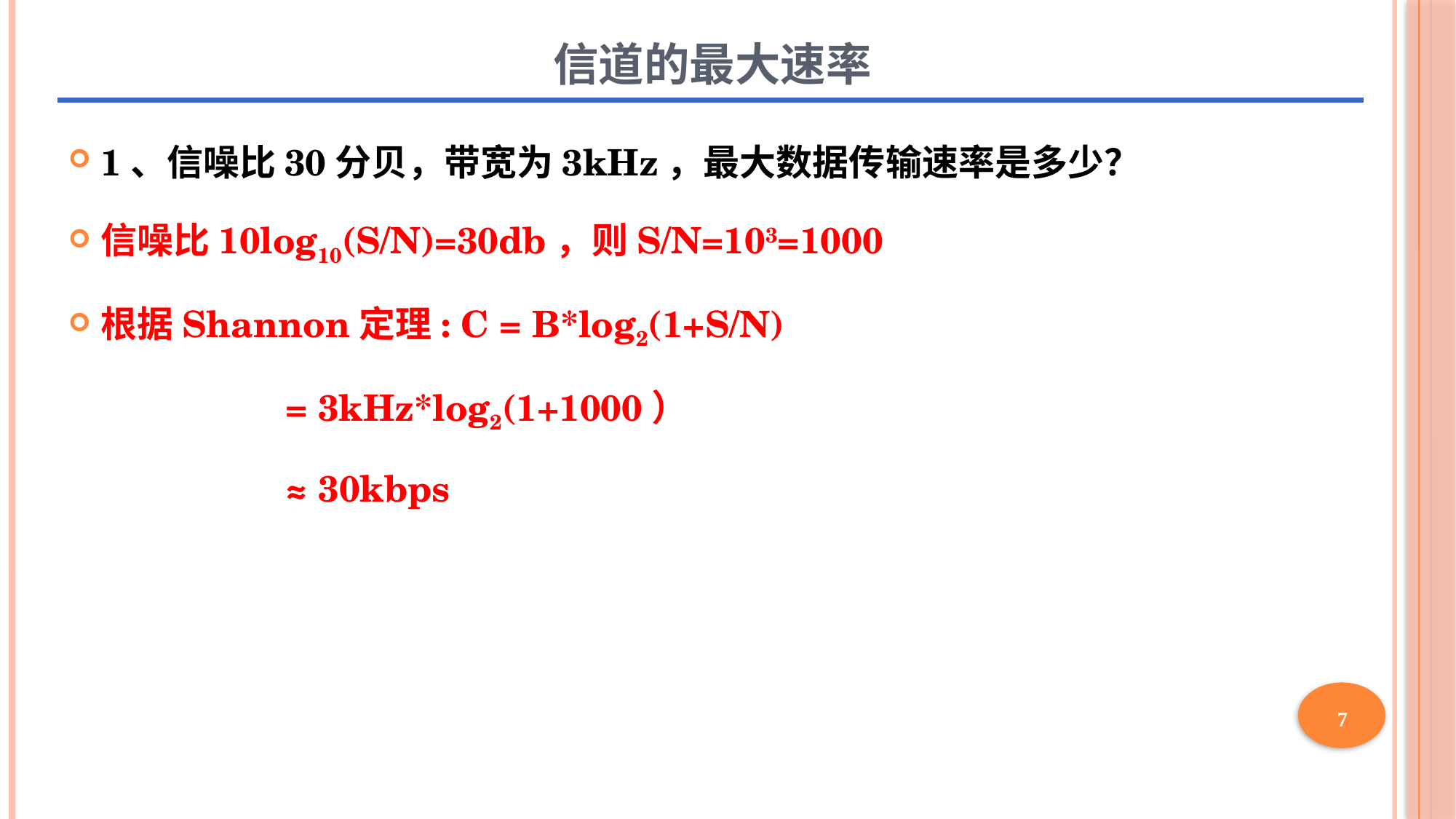

信道的最大速率
1、信噪比30分贝，带宽为3kHz，最大数据传输速率是多少？
信噪比10log10(S/N)=30db，则S/N=103=1000
根据Shannon定理: C = B*log2(1+S/N)
                     = 3kHz*log2(1+1000）
                     ≈ 30kbps
7